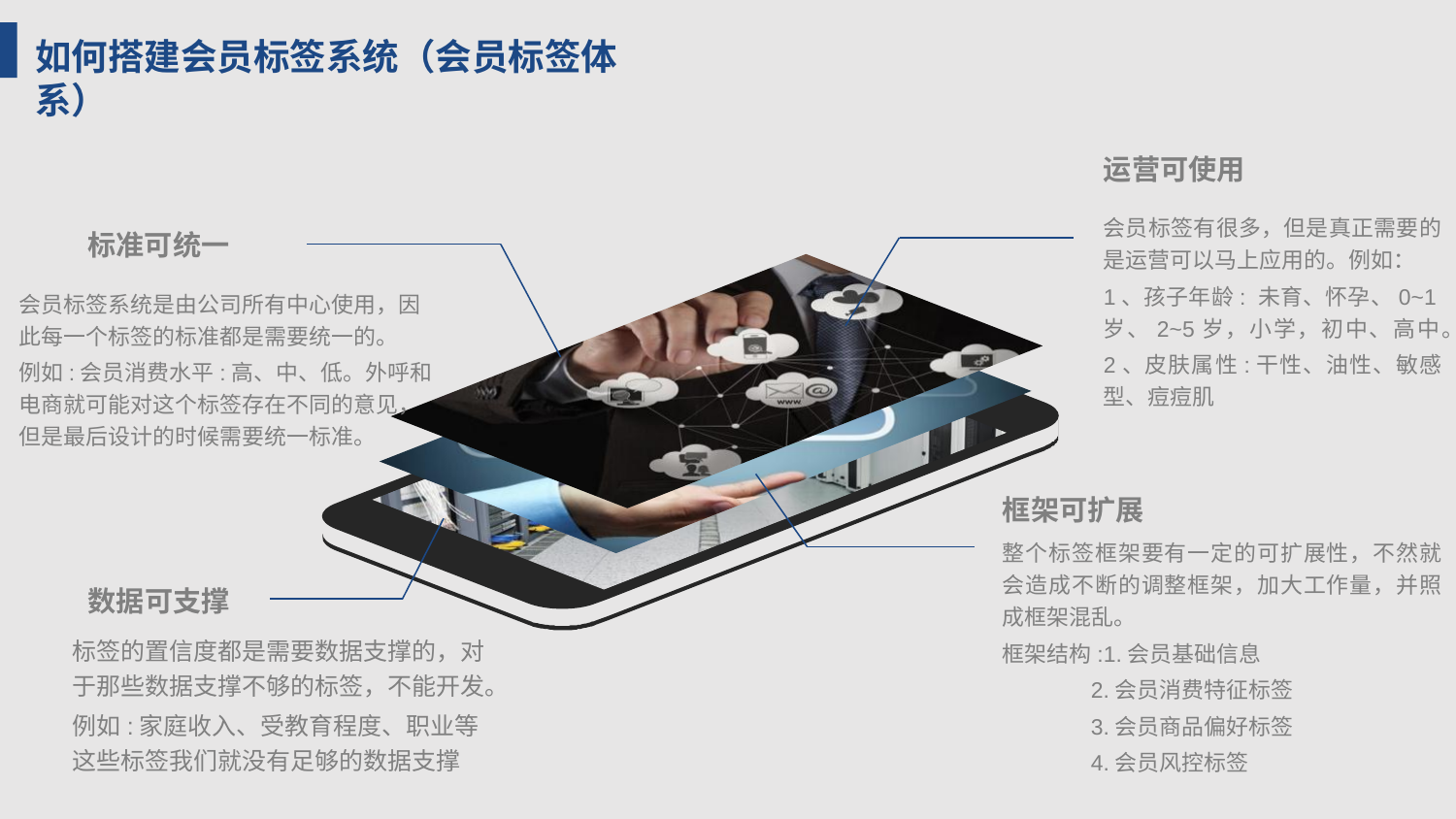

如何搭建会员标签系统（会员标签体系）
运营可使用
会员标签有很多，但是真正需要的是运营可以马上应用的。例如：
1、孩子年龄: 未育、怀孕、0~1岁、2~5岁，小学，初中、高中。
2、皮肤属性:干性、油性、敏感型、痘痘肌
标准可统一
会员标签系统是由公司所有中心使用，因此每一个标签的标准都是需要统一的。
例如:会员消费水平:高、中、低。外呼和电商就可能对这个标签存在不同的意见，但是最后设计的时候需要统一标准。

框架可扩展
整个标签框架要有一定的可扩展性，不然就会造成不断的调整框架，加大工作量，并照成框架混乱。
框架结构:1.会员基础信息
              2.会员消费特征标签
              3.会员商品偏好标签
              4.会员风控标签
数据可支撑
标签的置信度都是需要数据支撑的，对于那些数据支撑不够的标签，不能开发。
例如:家庭收入、受教育程度、职业等这些标签我们就没有足够的数据支撑